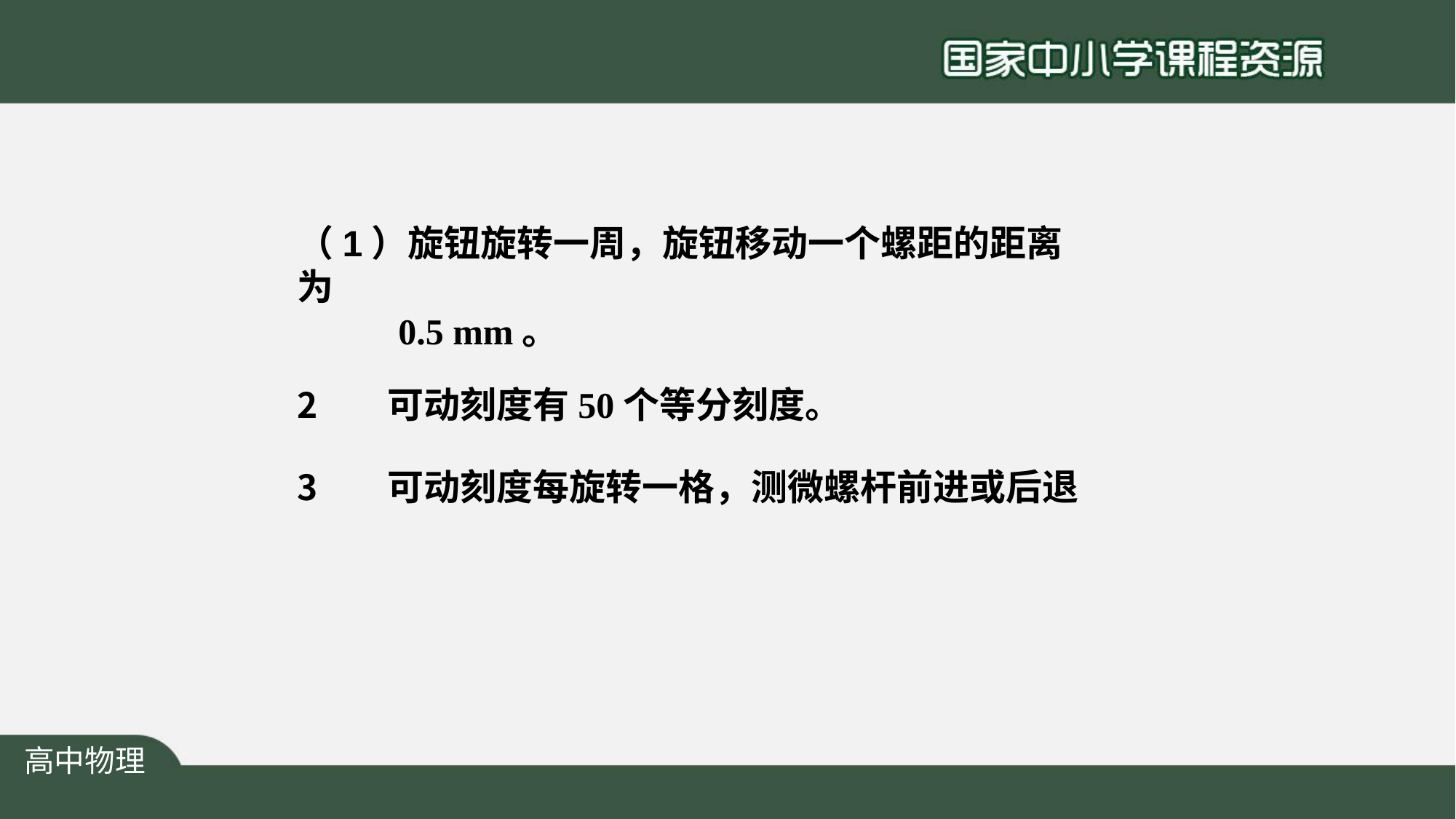

（1）旋钮旋转一周，旋钮移动一个螺距的距离为
0.5 mm。
可动刻度有50个等分刻度。
可动刻度每旋转一格，测微螺杆前进或后退
高中物理